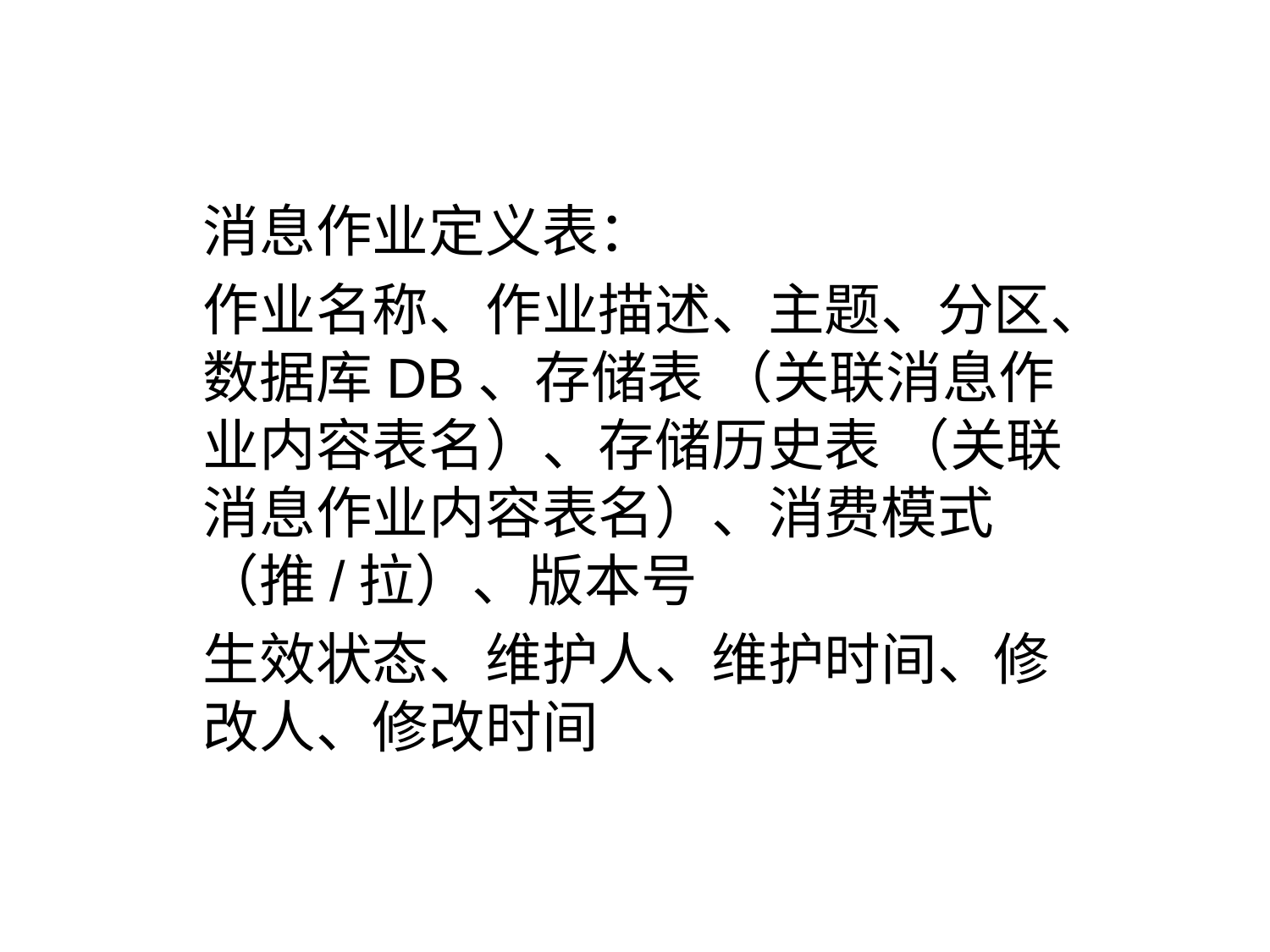

消息作业定义表：
作业名称、作业描述、主题、分区、数据库DB、存储表 （关联消息作业内容表名）、存储历史表 （关联消息作业内容表名）、消费模式 （推/拉）、版本号
生效状态、维护人、维护时间、修改人、修改时间